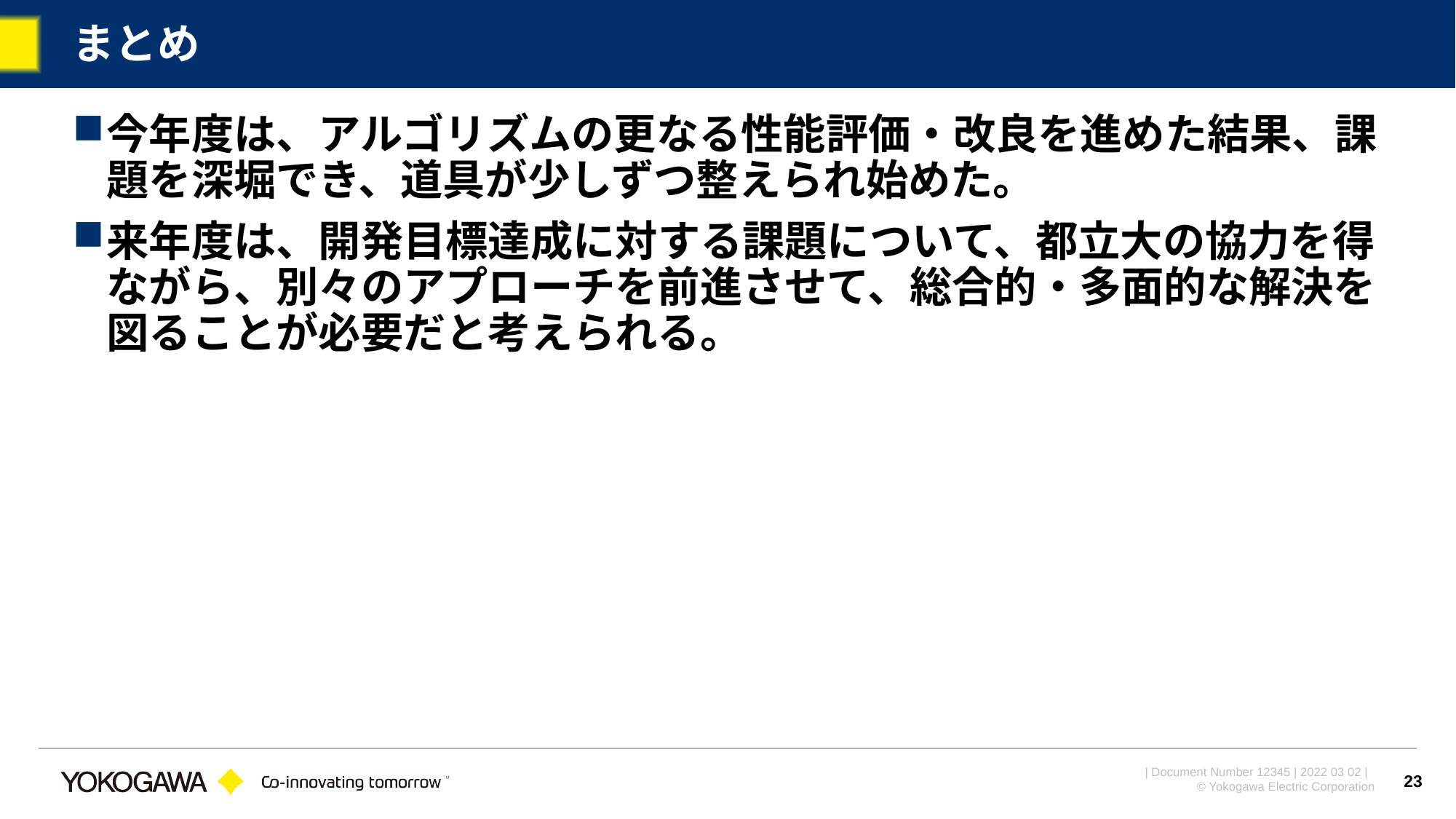

# まとめ
今年度は、アルゴリズムの更なる性能評価・改良を進めた結果、課題を深堀でき、道具が少しずつ整えられ始めた。
来年度は、開発目標達成に対する課題について、都立大の協力を得ながら、別々のアプローチを前進させて、総合的・多面的な解決を図ることが必要だと考えられる。
23